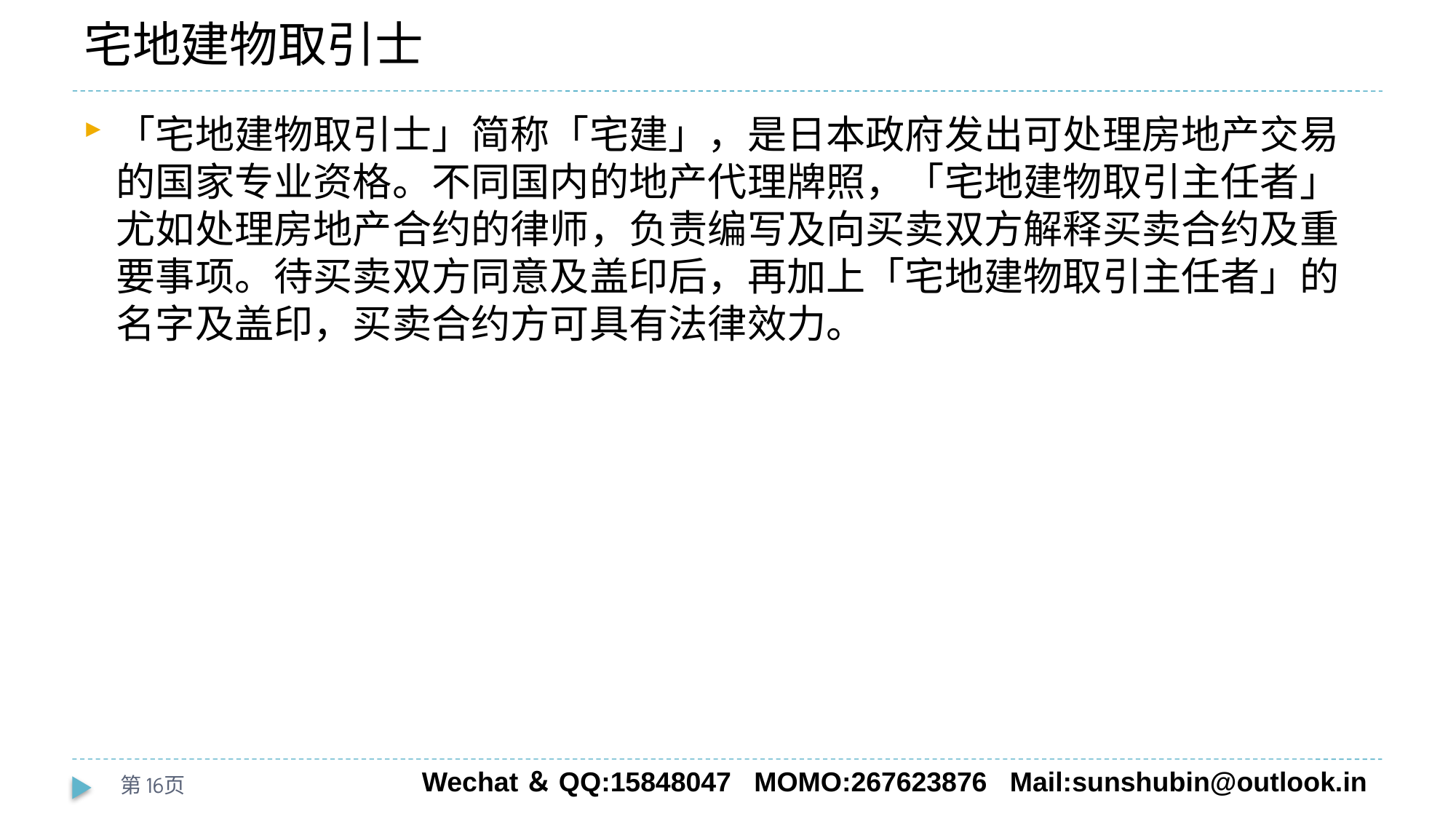

# 宅地建物取引士
「宅地建物取引士」简称「宅建」，是日本政府发出可处理房地产交易的国家专业资格。不同国内的地产代理牌照，「宅地建物取引主任者」尤如处理房地产合约的律师，负责编写及向买卖双方解释买卖合约及重要事项。待买卖双方同意及盖印后，再加上「宅地建物取引主任者」的名字及盖印，买卖合约方可具有法律效力。
第16页